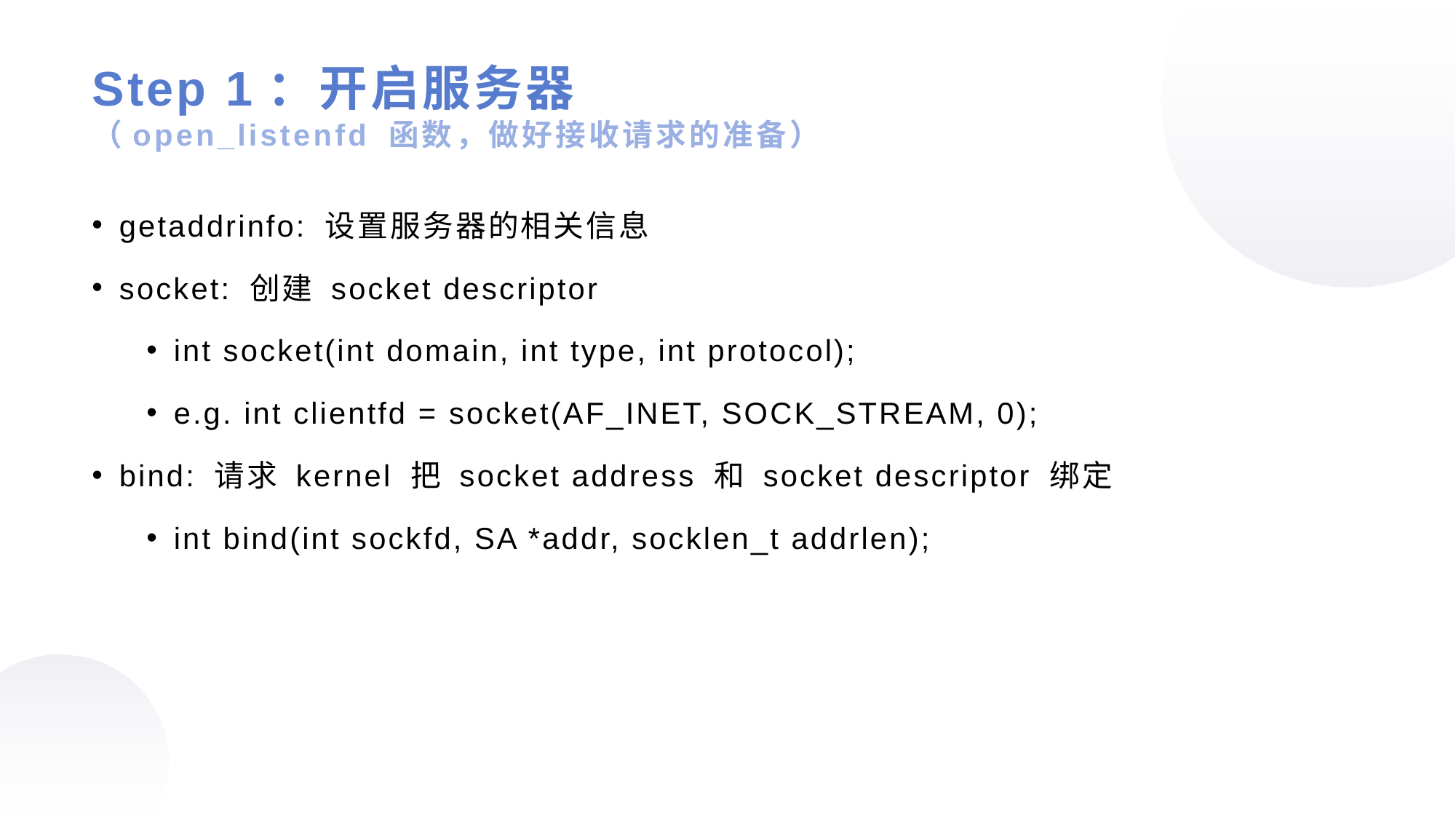

Step 1：开启服务器
（open_listenfd 函数，做好接收请求的准备）
getaddrinfo: 设置服务器的相关信息
socket: 创建 socket descriptor
int socket(int domain, int type, int protocol);
e.g. int clientfd = socket(AF_INET, SOCK_STREAM, 0);
bind: 请求 kernel 把 socket address 和 socket descriptor 绑定
int bind(int sockfd, SA *addr, socklen_t addrlen);